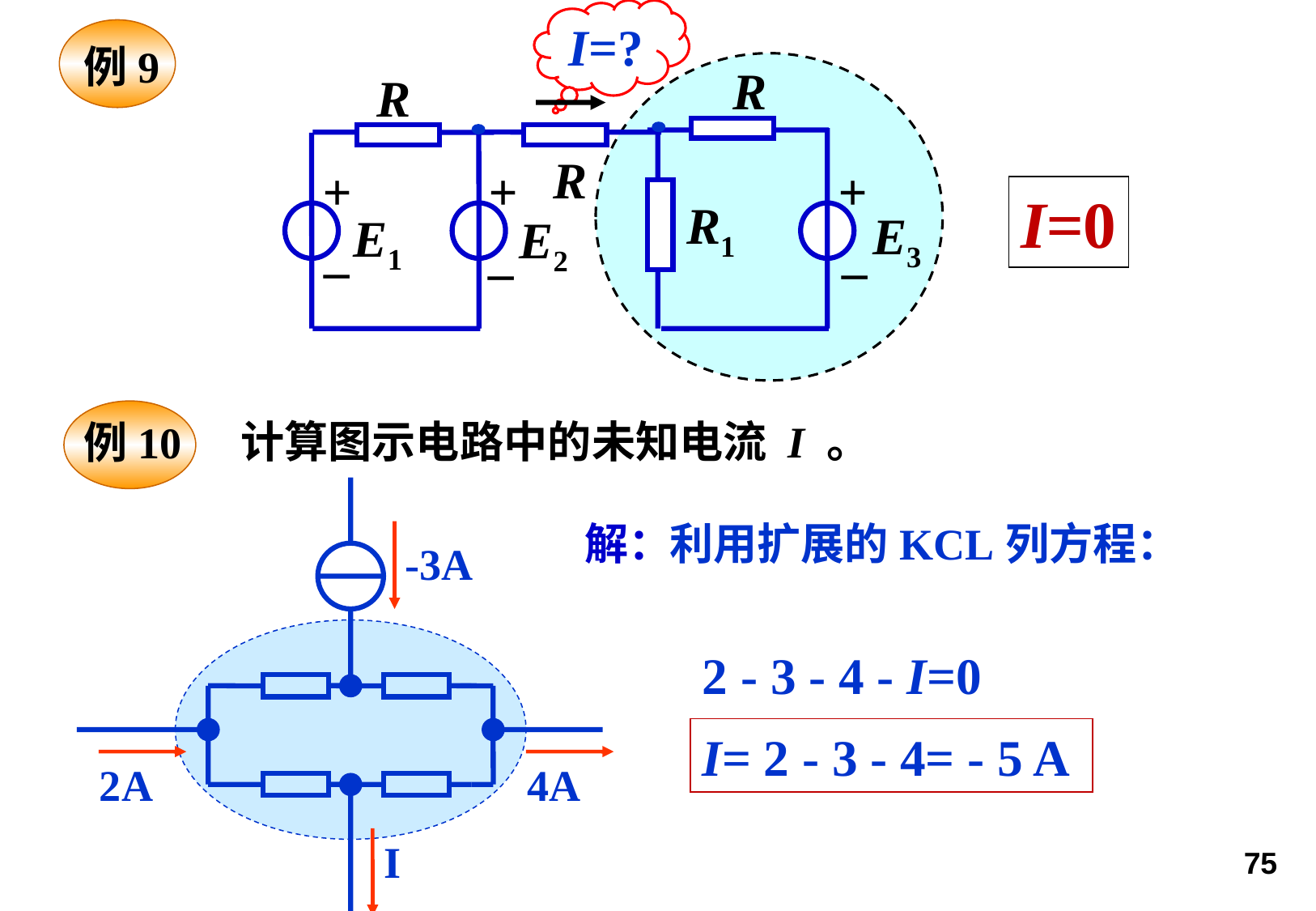

I=?

例9

R

R

R
+
+
+
R1
E3
E1
E2

_
_
_

I=0

例10
计算图示电路中的未知电流 I 。

-3A

4A

2A

I
利用扩展的KCL列方程：
解：

2 - 3 - 4 - I=0
I= 2 - 3 - 4= - 5 A